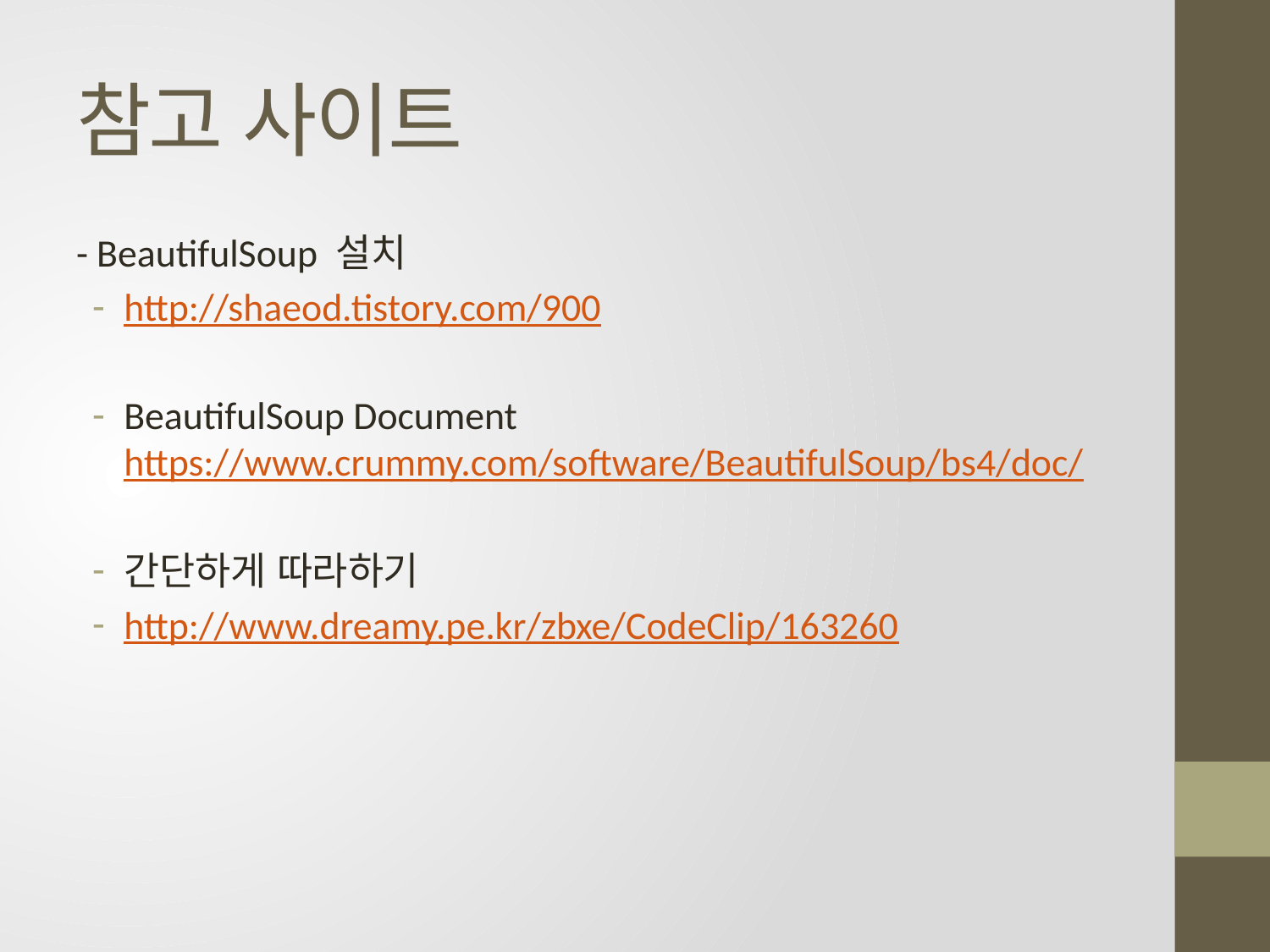

# 참고 사이트
- BeautifulSoup 설치
http://shaeod.tistory.com/900

BeautifulSoup Document https://www.crummy.com/software/BeautifulSoup/bs4/doc/

간단하게 따라하기
http://www.dreamy.pe.kr/zbxe/CodeClip/163260